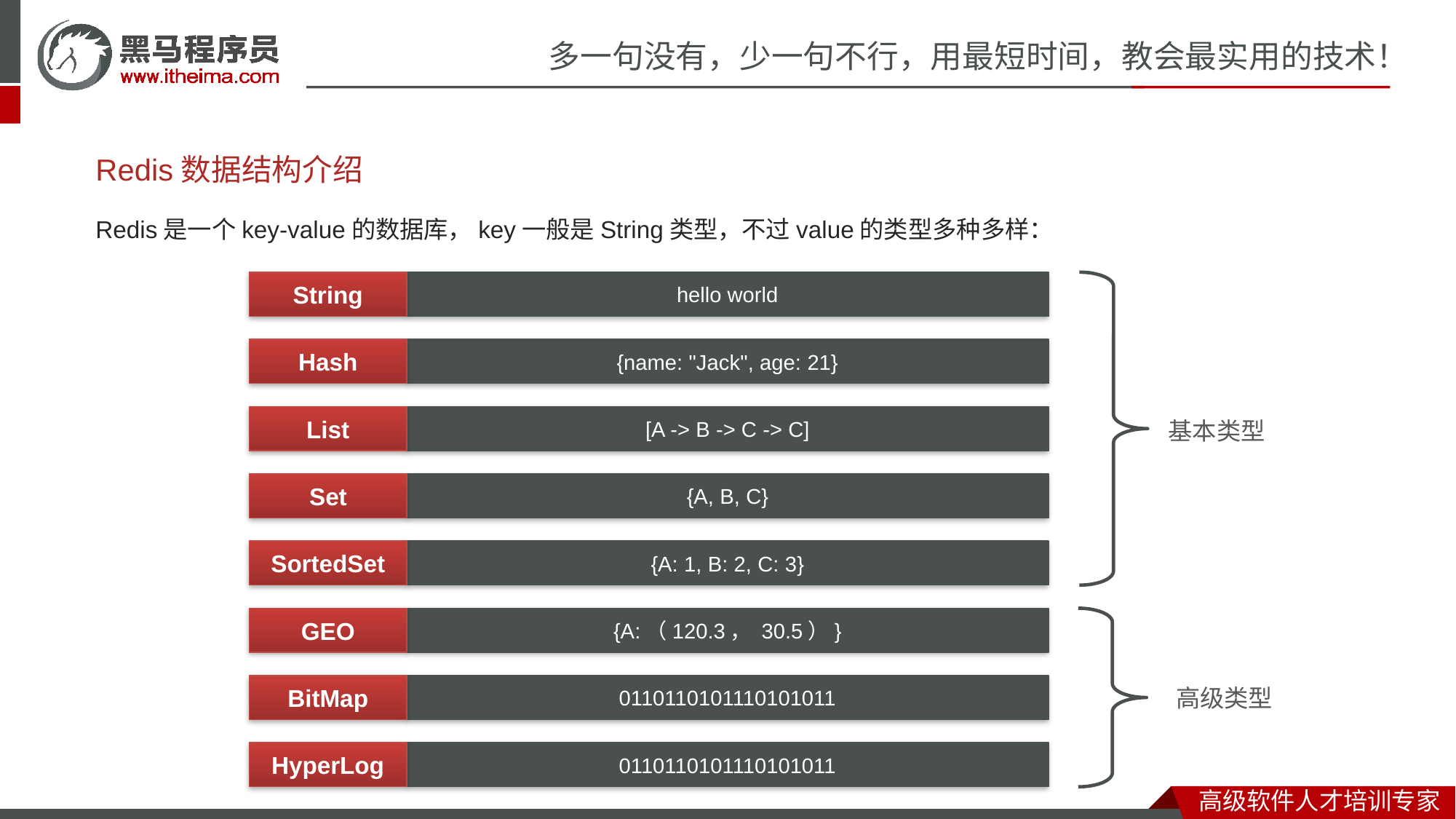

# Redis数据结构介绍
Redis是一个key-value的数据库，key一般是String类型，不过value的类型多种多样：
String
hello world

Hash
{name: "Jack", age: 21}
List
[A -> B -> C -> C]
基本类型
Set
{A, B, C}
SortedSet
{A: 1, B: 2, C: 3}

GEO
{A:（120.3， 30.5）}
BitMap
0110110101110101011
高级类型
HyperLog
0110110101110101011